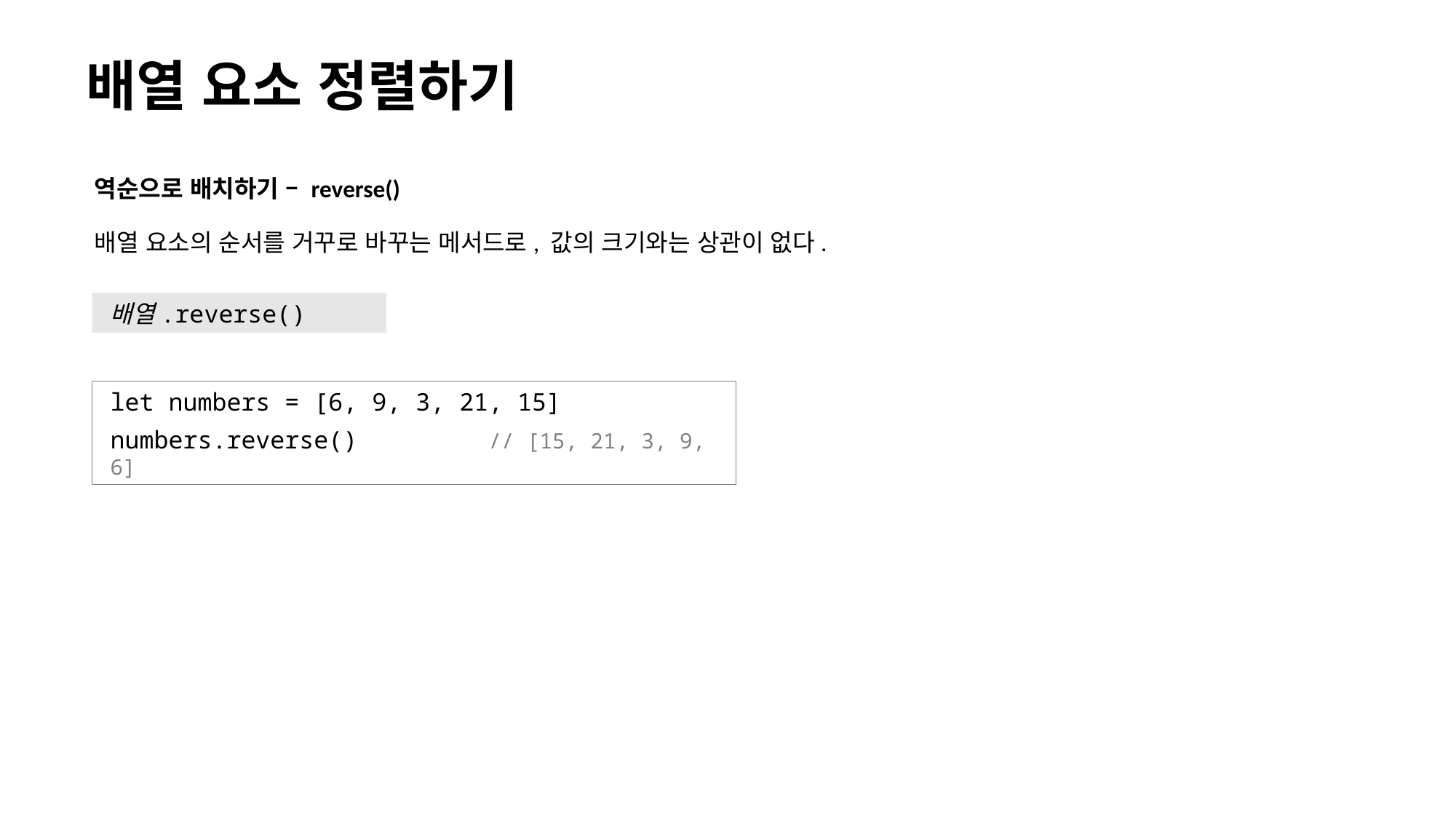

# 배열 요소 정렬하기
역순으로 배치하기 – reverse()
배열 요소의 순서를 거꾸로 바꾸는 메서드로, 값의 크기와는 상관이 없다.
배열.reverse()
let numbers = [6, 9, 3, 21, 15]
numbers.reverse()         // [15, 21, 3, 9, 6]